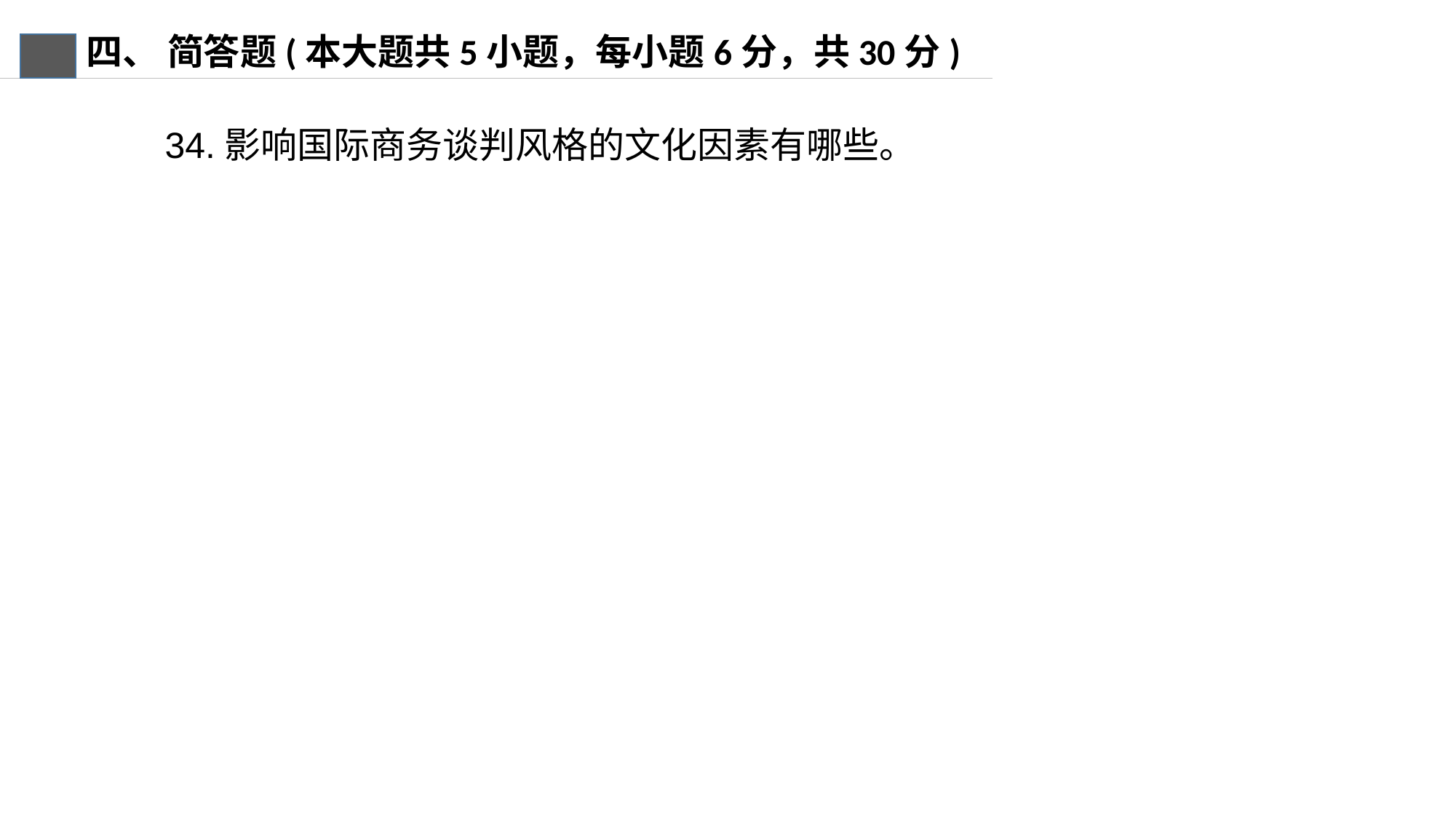

四、 简答题(本大题共5小题，每小题6分，共30分)

34.影响国际商务谈判风格的文化因素有哪些。